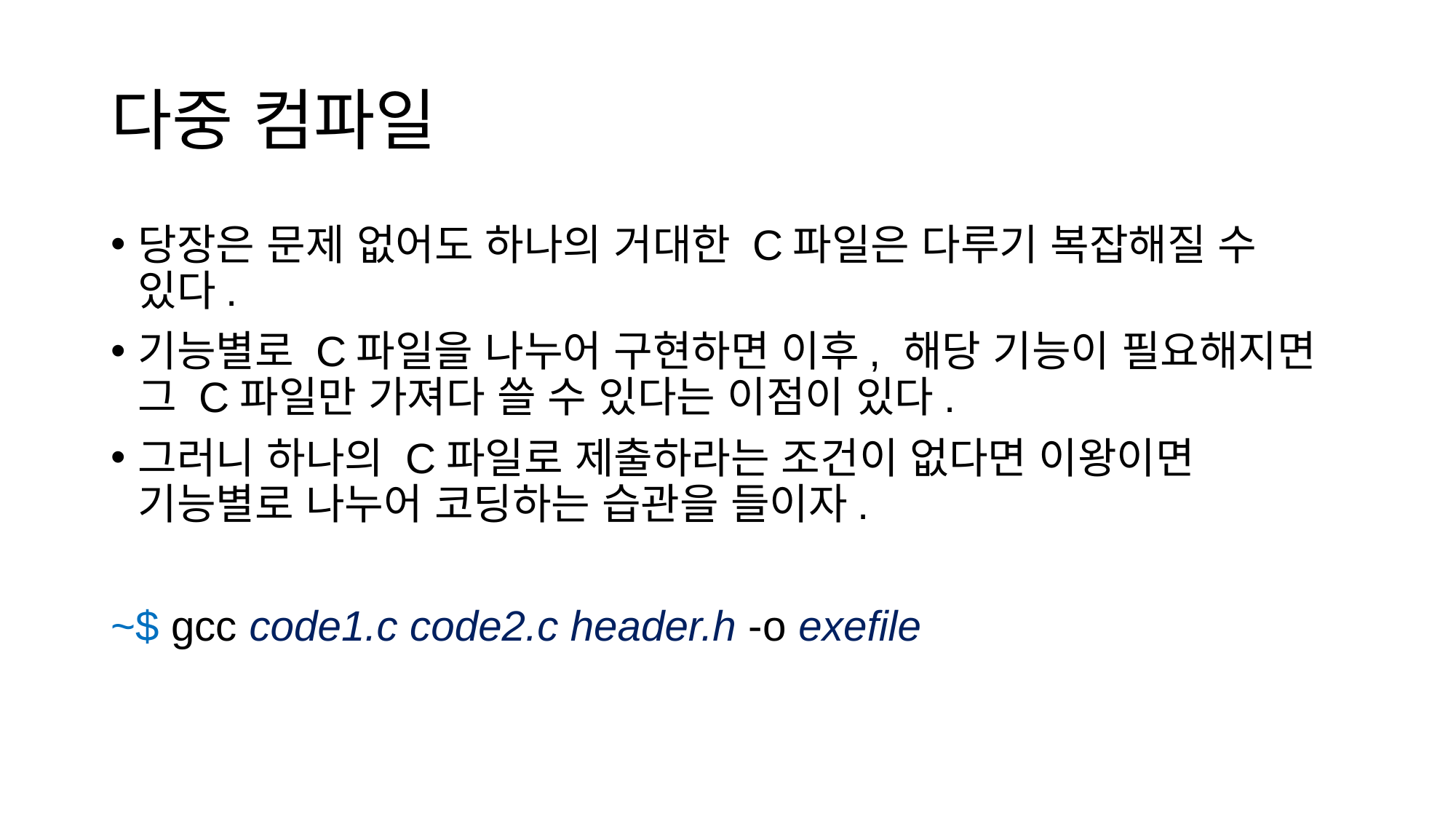

# 다중 컴파일
당장은 문제 없어도 하나의 거대한 C파일은 다루기 복잡해질 수 있다.
기능별로 C파일을 나누어 구현하면 이후, 해당 기능이 필요해지면 그 C파일만 가져다 쓸 수 있다는 이점이 있다.
그러니 하나의 C파일로 제출하라는 조건이 없다면 이왕이면 기능별로 나누어 코딩하는 습관을 들이자.

~$ gcc code1.c code2.c header.h -o exefile